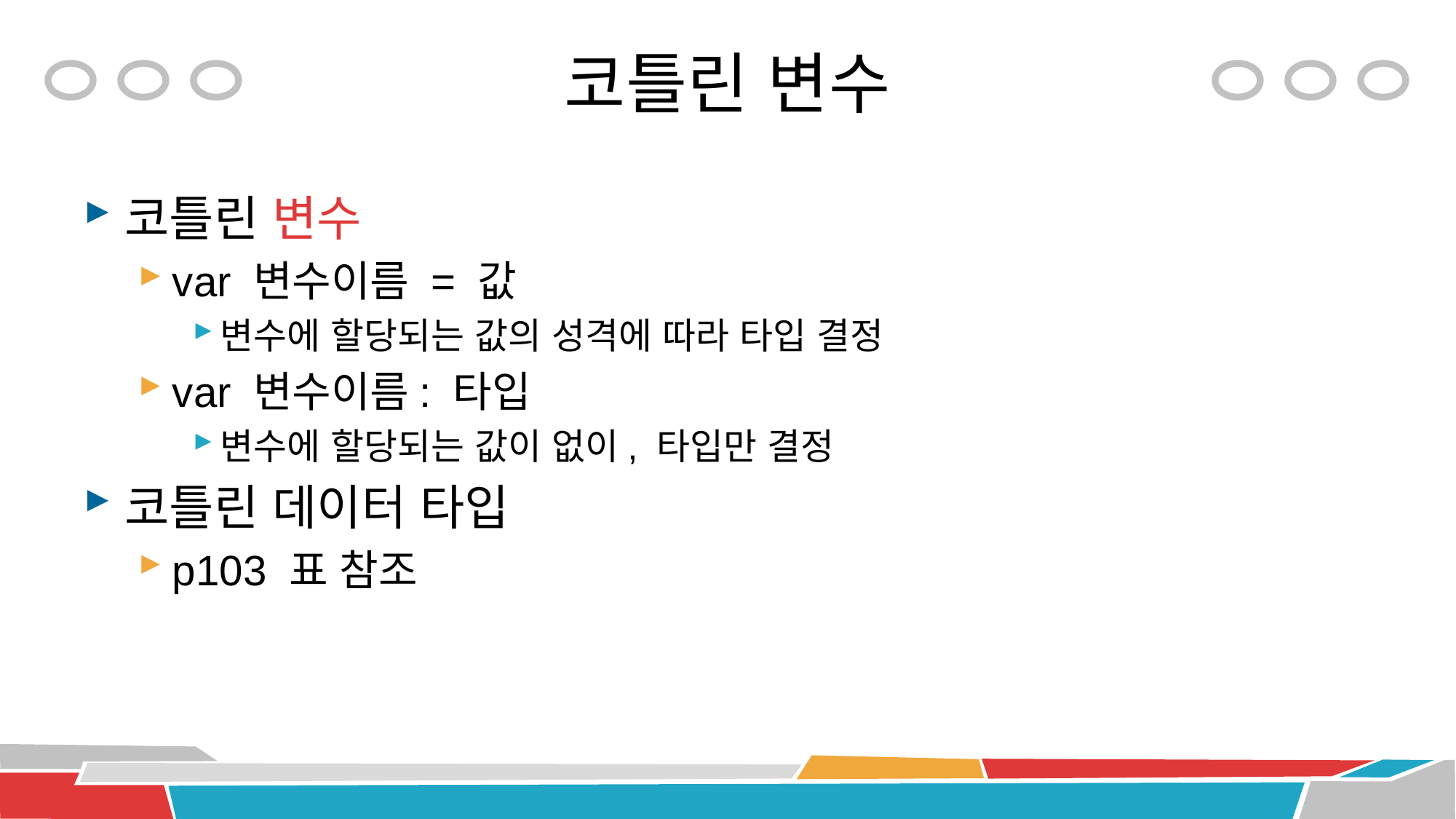

# 코틀린 변수
코틀린 변수
var 변수이름 = 값
변수에 할당되는 값의 성격에 따라 타입 결정
var 변수이름: 타입
변수에 할당되는 값이 없이, 타입만 결정
코틀린 데이터 타입
p103 표 참조